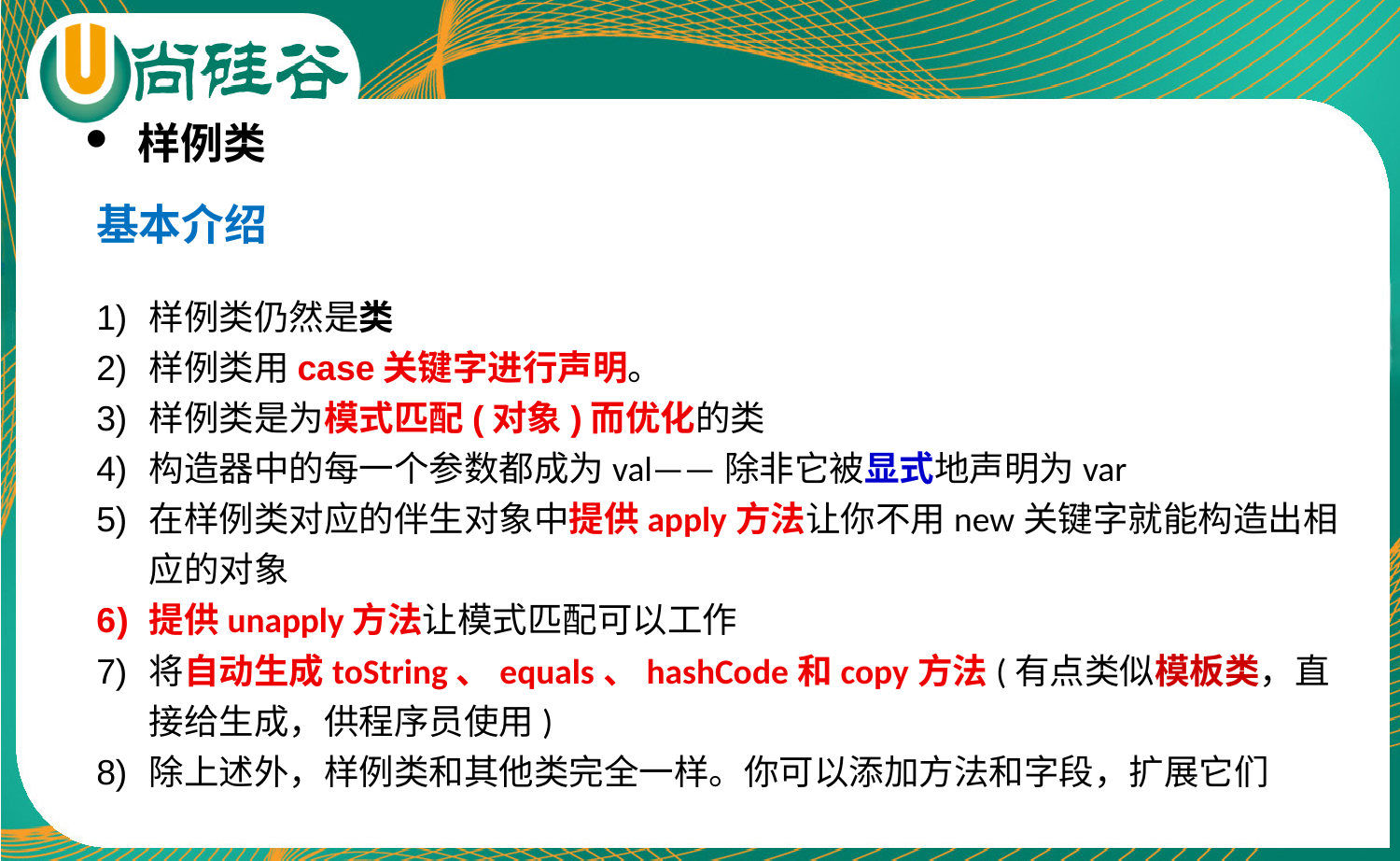

样例类

基本介绍

样例类仍然是类
样例类用case关键字进行声明。
样例类是为模式匹配(对象)而优化的类
构造器中的每一个参数都成为val——除非它被显式地声明为var
在样例类对应的伴生对象中提供apply方法让你不用new关键字就能构造出相应的对象
提供unapply方法让模式匹配可以工作
将自动生成toString、equals、hashCode和copy方法(有点类似模板类，直接给生成，供程序员使用)
除上述外，样例类和其他类完全一样。你可以添加方法和字段，扩展它们